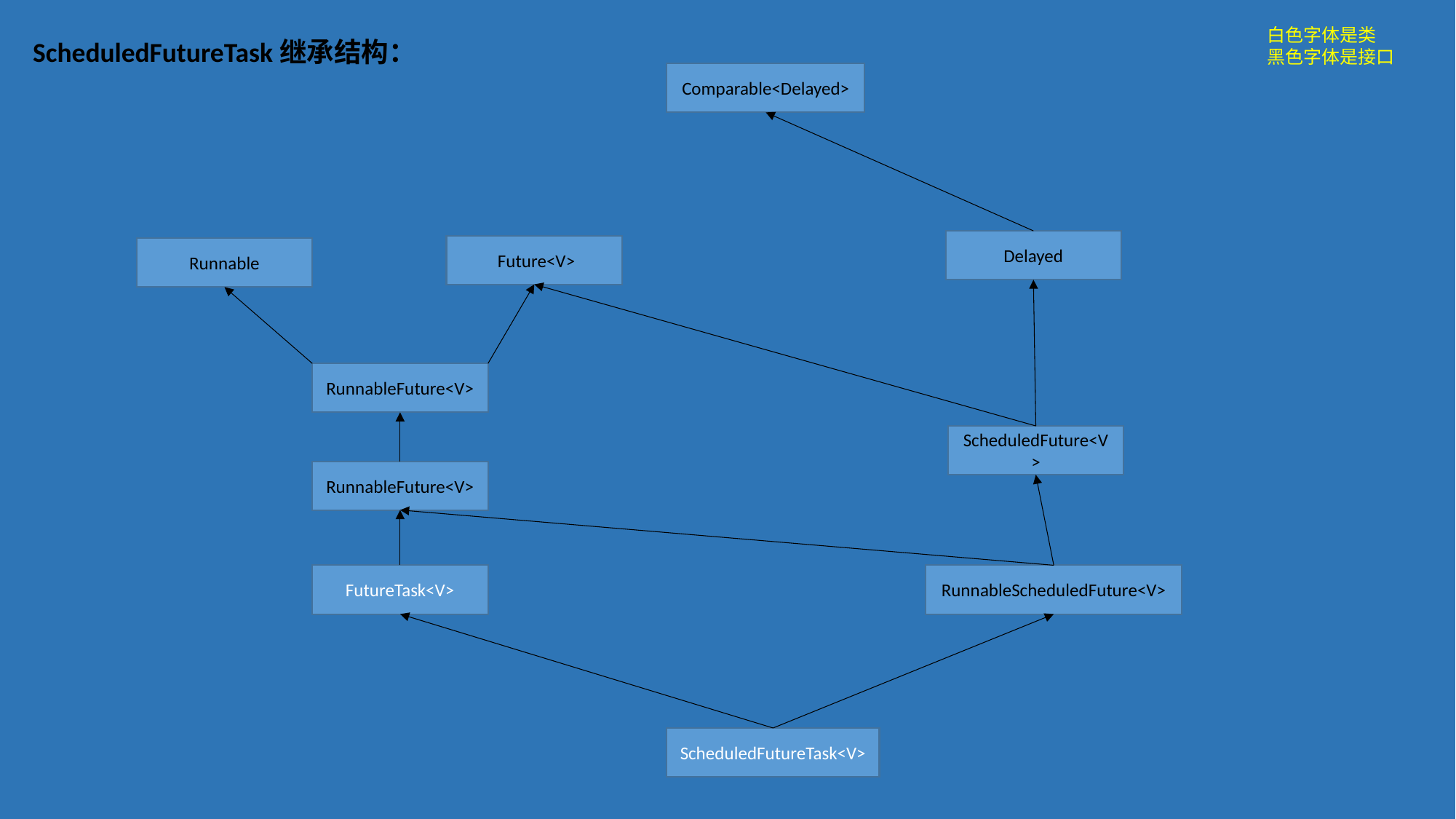

白色字体是类
黑色字体是接口
ScheduledFutureTask继承结构：
Comparable<Delayed>
Delayed
 Future<V>
Runnable
RunnableFuture<V>
ScheduledFuture<V>
RunnableFuture<V>
FutureTask<V>
RunnableScheduledFuture<V>
ScheduledFutureTask<V>